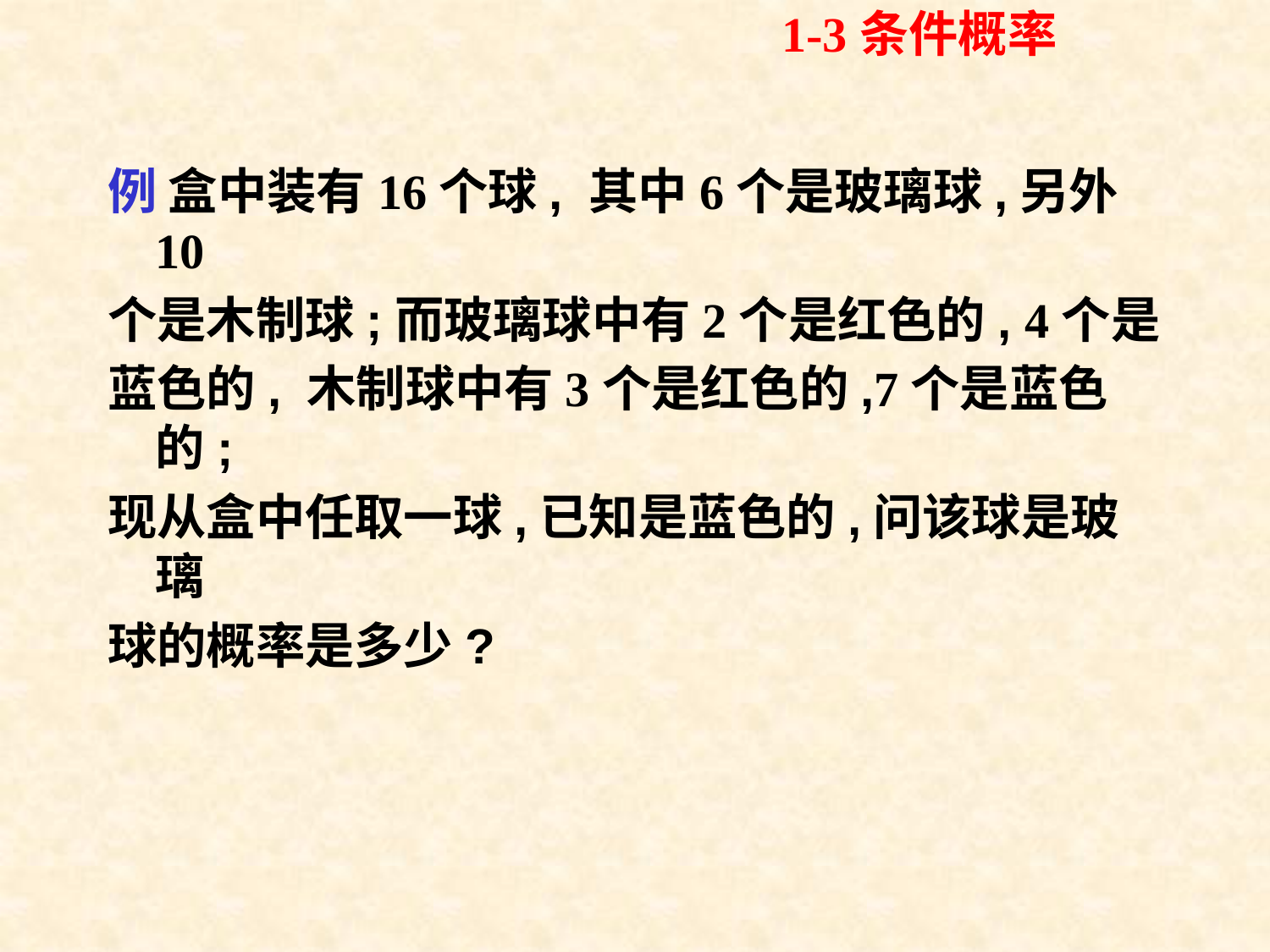

1-3条件概率
# 例 盒中装有16个球, 其中6个是玻璃球,另外10
个是木制球;而玻璃球中有2个是红色的, 4个是
蓝色的, 木制球中有3个是红色的,7个是蓝色的;
现从盒中任取一球,已知是蓝色的,问该球是玻璃
球的概率是多少?